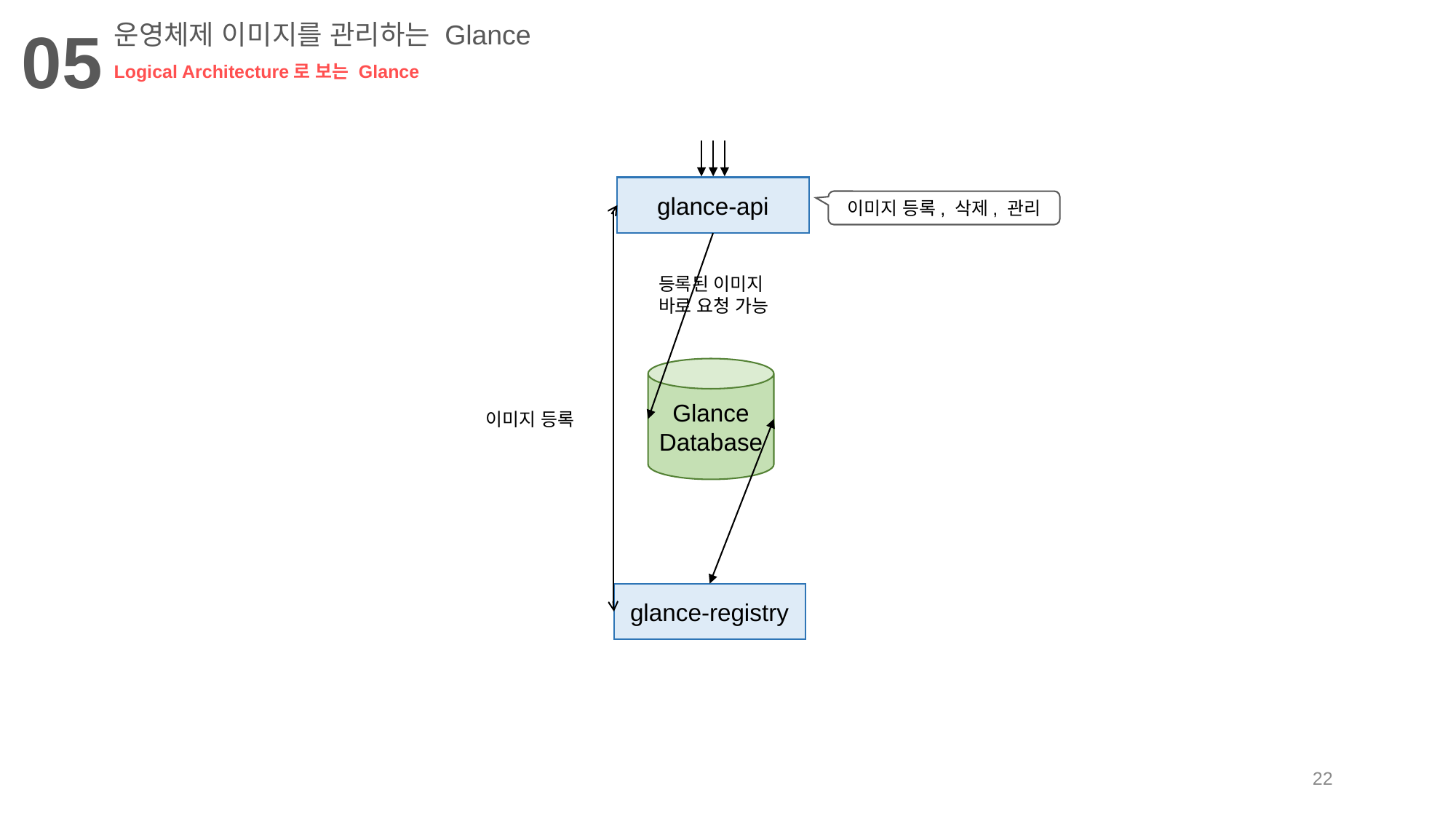

05
운영체제 이미지를 관리하는 Glance
Logical Architecture로 보는 Glance
glance-api
이미지 등록, 삭제, 관리
등록된 이미지
바로 요청 가능
Glance
Database
이미지 등록
glance-registry
22